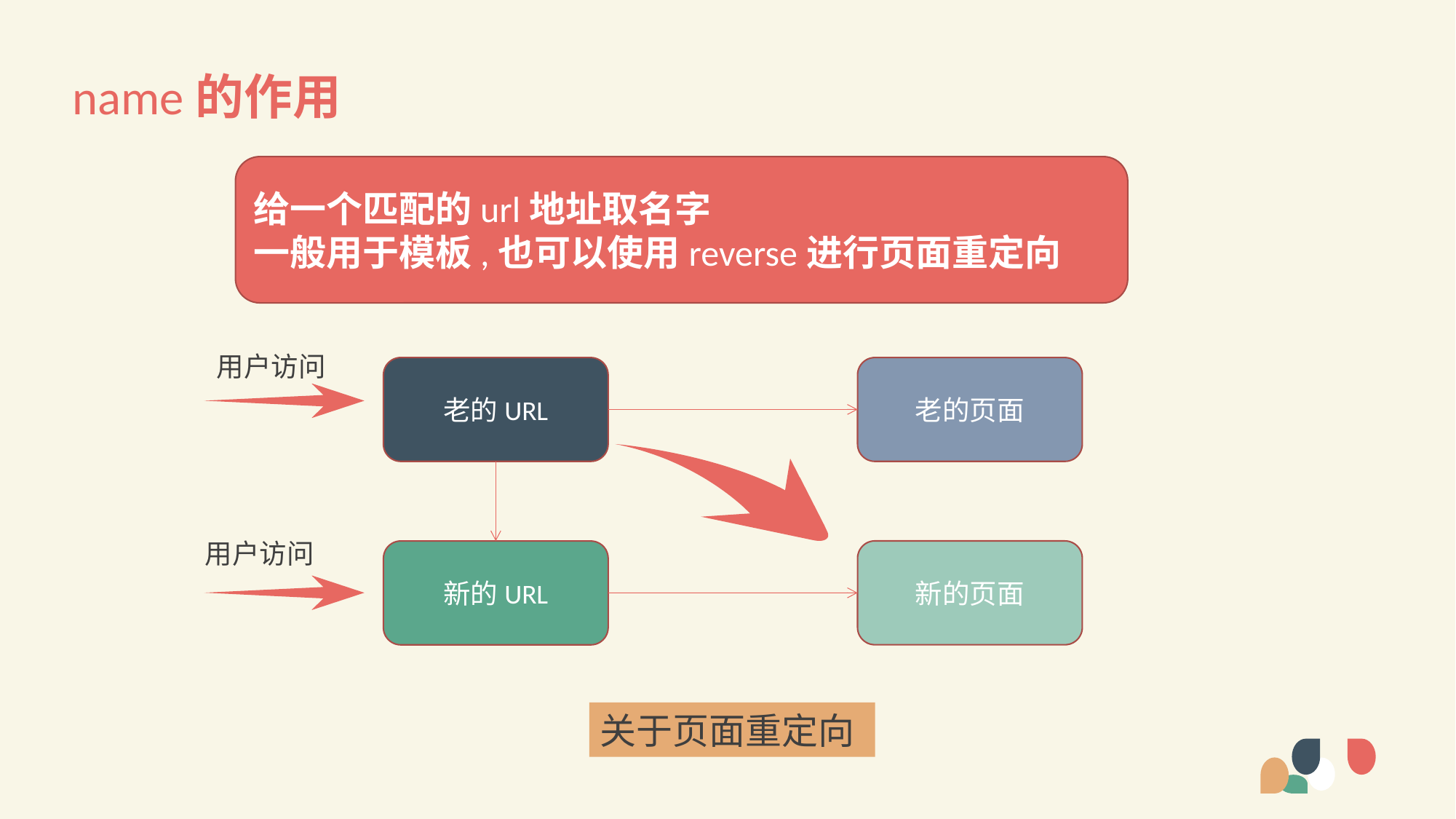

# name的作用
给一个匹配的url地址取名字
一般用于模板,也可以使用reverse进行页面重定向
用户访问
老的URL
老的页面

用户访问
新的页面
新的URL

关于页面重定向

LOREM